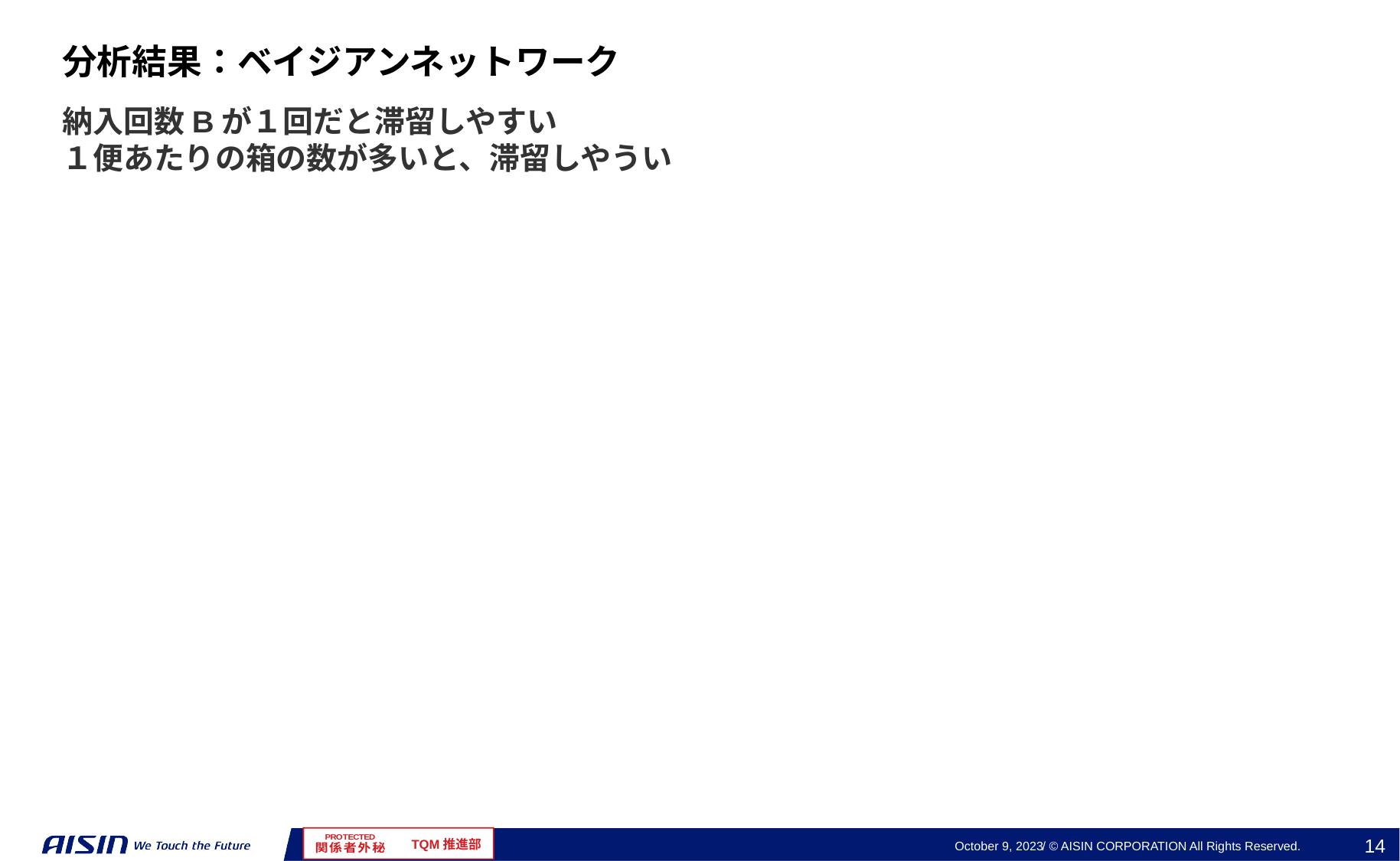

分析結果：ベイジアンネットワーク
納入回数Bが１回だと滞留しやすい
１便あたりの箱の数が多いと、滞留しやうい
October 9, 2023